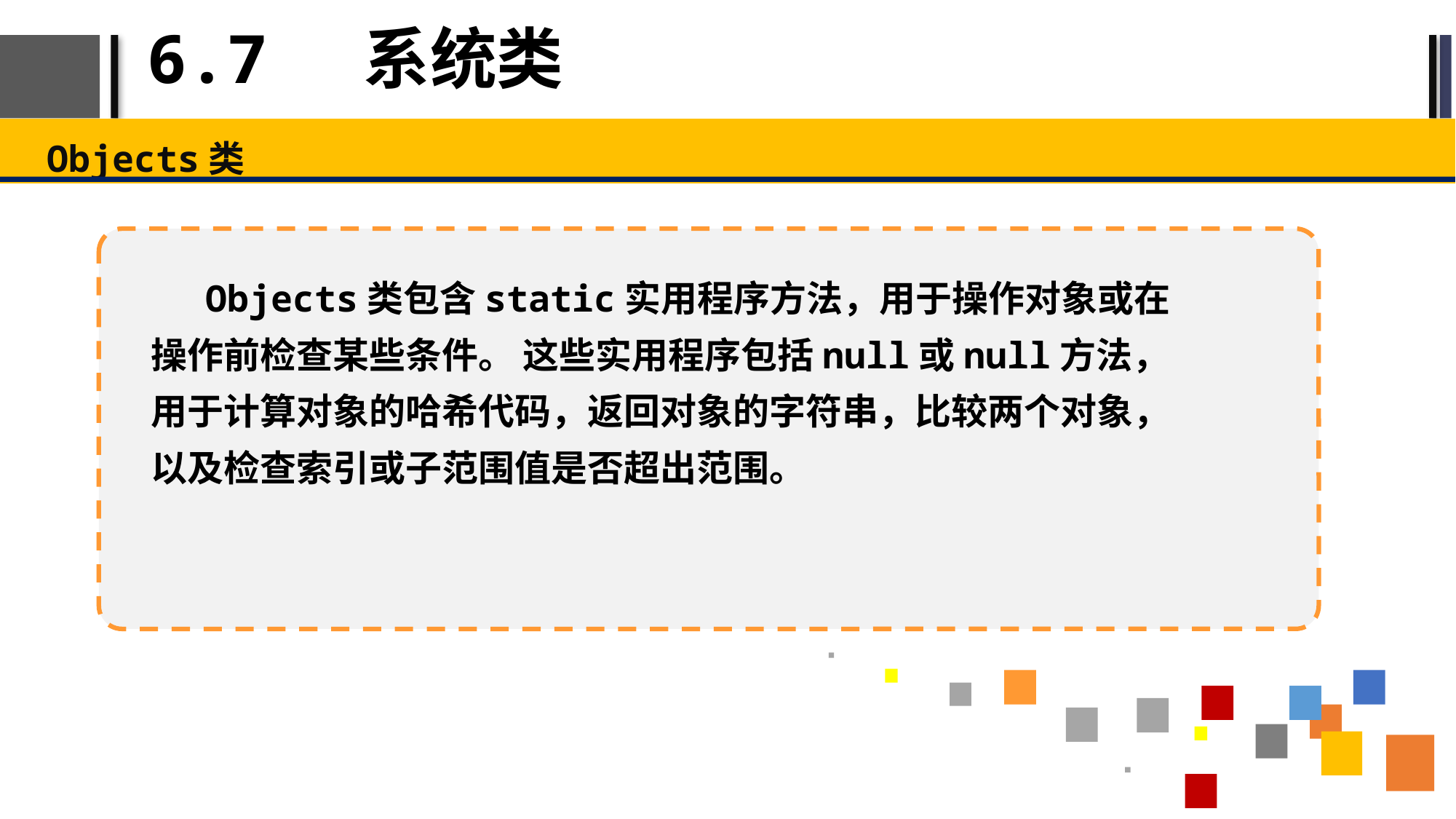

# 6.7  系统类

Objects类

Objects类包含static实用程序方法，用于操作对象或在操作前检查某些条件。 这些实用程序包括null或null方法，用于计算对象的哈希代码，返回对象的字符串，比较两个对象，以及检查索引或子范围值是否超出范围。